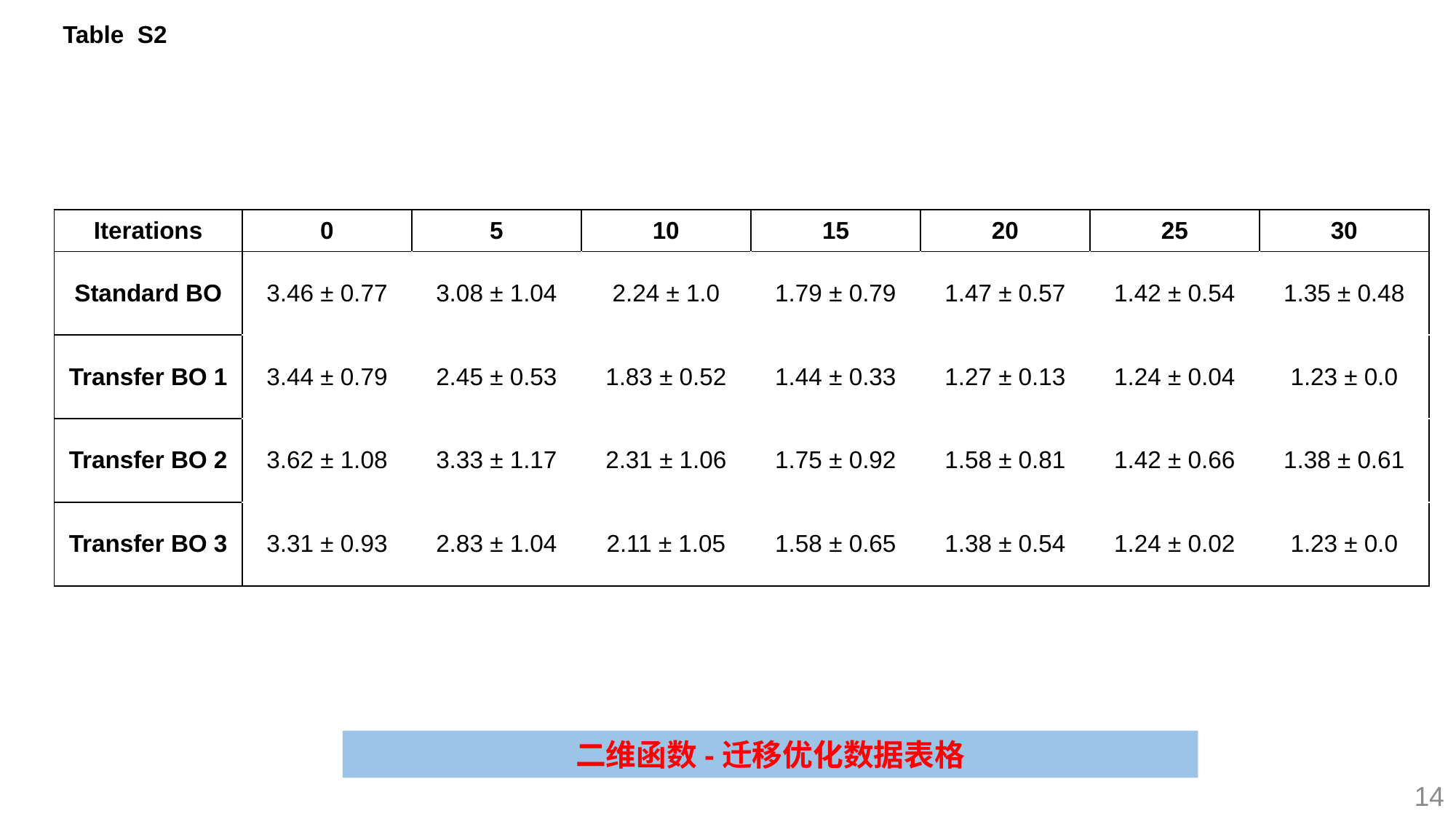

Table  S2
| Iterations | 0 | 5 | 10 | 15 | 20 | 25 | 30 |
| --- | --- | --- | --- | --- | --- | --- | --- |
| Standard BO | 3.46 ± 0.77 | 3.08 ± 1.04 | 2.24 ± 1.0 | 1.79 ± 0.79 | 1.47 ± 0.57 | 1.42 ± 0.54 | 1.35 ± 0.48 |
| Transfer BO 1 | 3.44 ± 0.79 | 2.45 ± 0.53 | 1.83 ± 0.52 | 1.44 ± 0.33 | 1.27 ± 0.13 | 1.24 ± 0.04 | 1.23 ± 0.0 |
| Transfer BO 2 | 3.62 ± 1.08 | 3.33 ± 1.17 | 2.31 ± 1.06 | 1.75 ± 0.92 | 1.58 ± 0.81 | 1.42 ± 0.66 | 1.38 ± 0.61 |
| Transfer BO 3 | 3.31 ± 0.93 | 2.83 ± 1.04 | 2.11 ± 1.05 | 1.58 ± 0.65 | 1.38 ± 0.54 | 1.24 ± 0.02 | 1.23 ± 0.0 |
二维函数-迁移优化数据表格
14